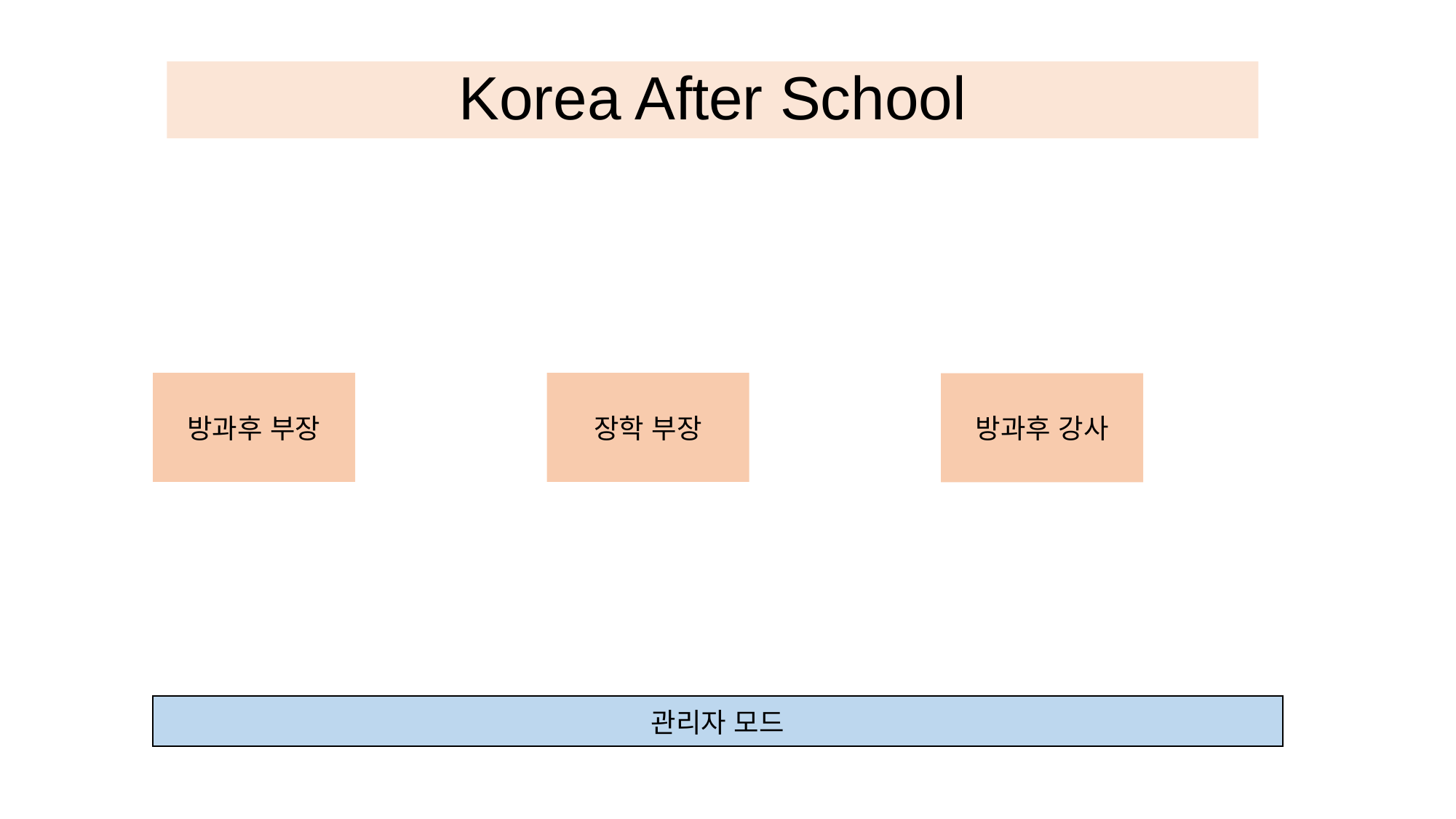

# Korea After School

방과후 부장

장학 부장

방과후 강사

| 관리자 모드 |
| --- |